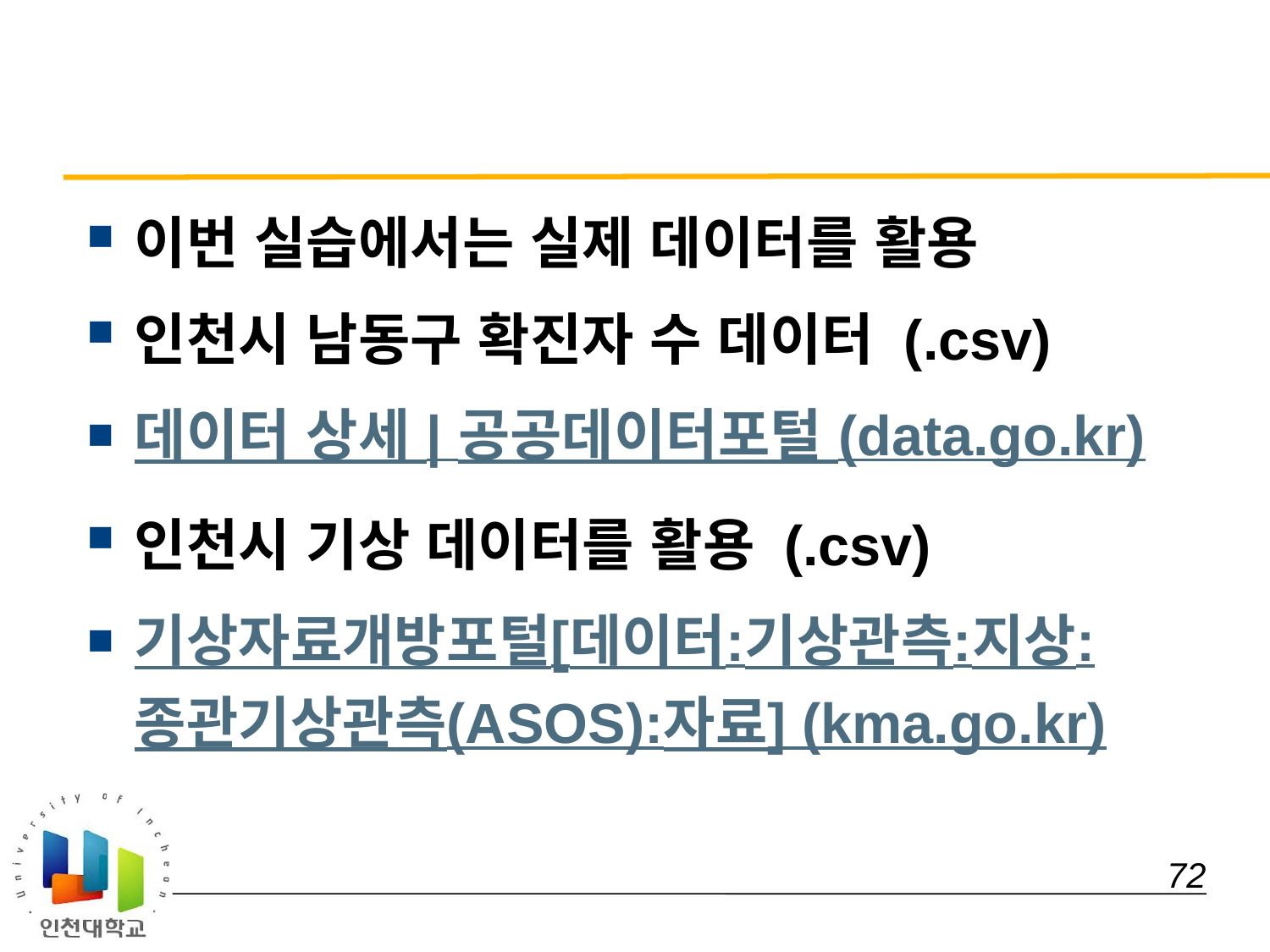

#
이번 실습에서는 실제 데이터를 활용
인천시 남동구 확진자 수 데이터 (.csv)
데이터 상세 | 공공데이터포털 (data.go.kr)
인천시 기상 데이터를 활용 (.csv)
기상자료개방포털[데이터:기상관측:지상:종관기상관측(ASOS):자료] (kma.go.kr)
 72